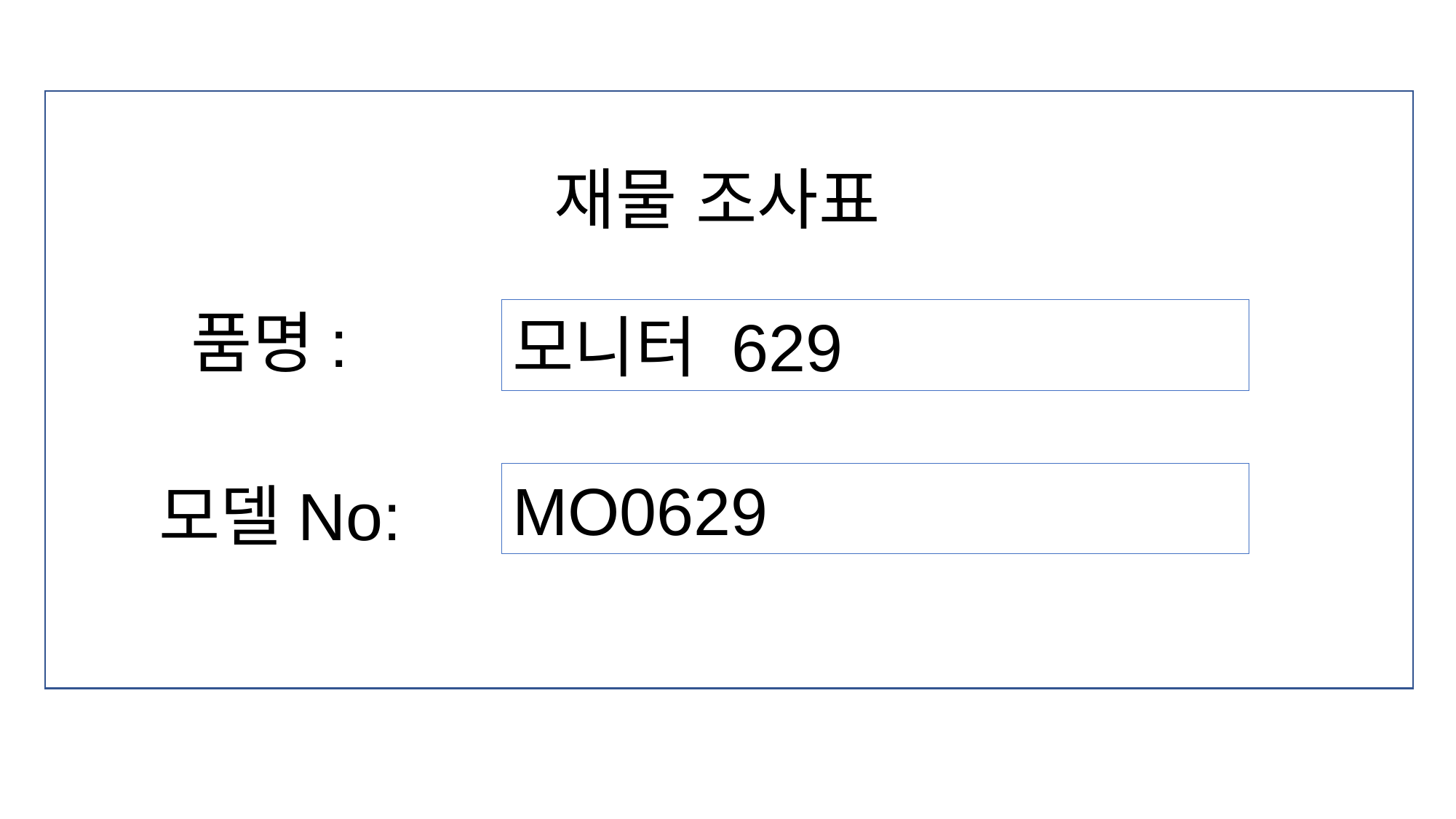

재물 조사표
품명:
모니터 629
MO0629
모델No: